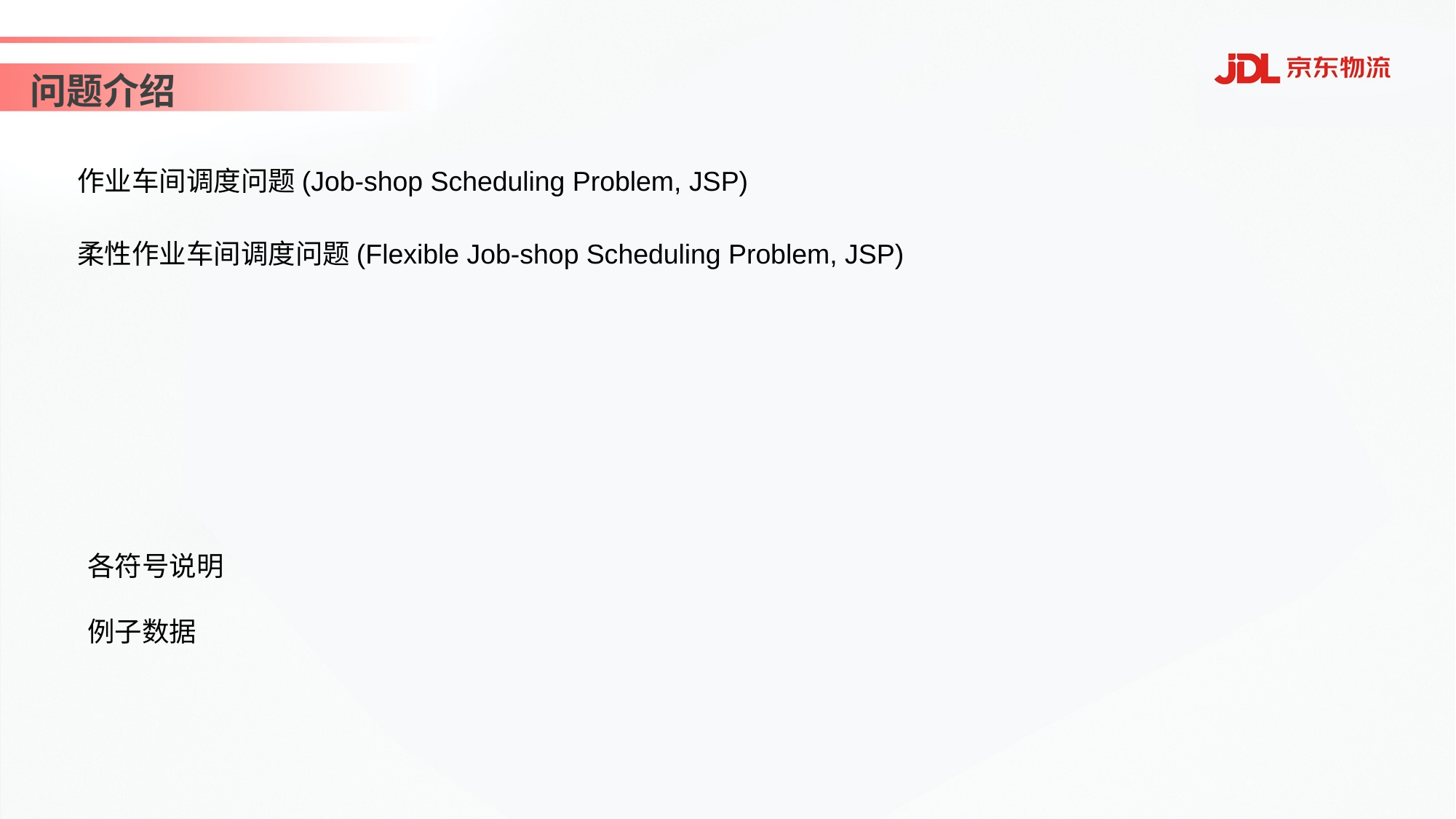

问题介绍
作业车间调度问题(Job-shop Scheduling Problem, JSP)
柔性作业车间调度问题(Flexible Job-shop Scheduling Problem, JSP)
各符号说明

例子数据